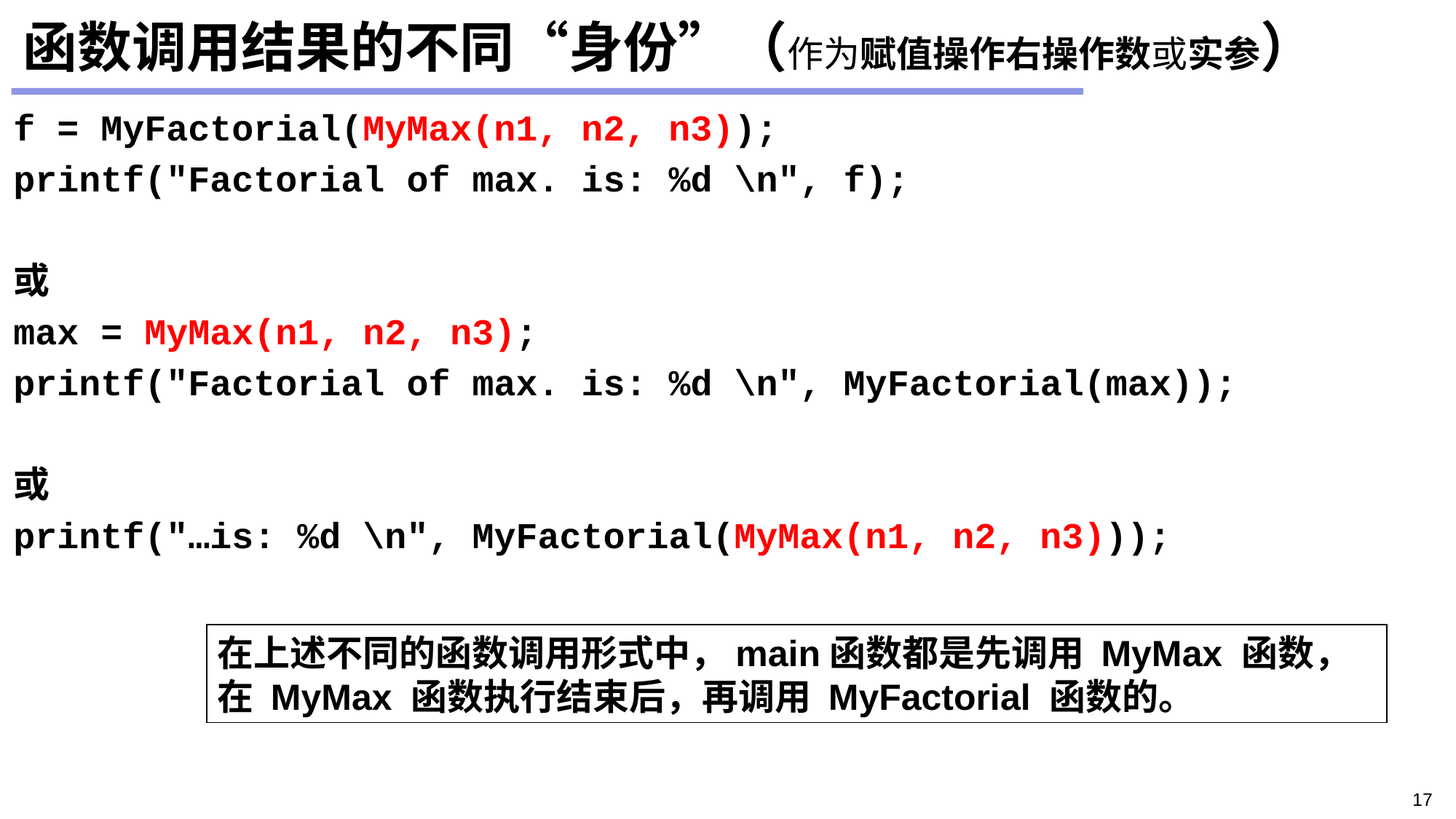

# 函数调用结果的不同“身份”（作为赋值操作右操作数或实参）
f = MyFactorial(MyMax(n1, n2, n3));
printf("Factorial of max. is: %d \n", f);

或
max = MyMax(n1, n2, n3);
printf("Factorial of max. is: %d \n", MyFactorial(max));

或
printf("…is: %d \n", MyFactorial(MyMax(n1, n2, n3)));
在上述不同的函数调用形式中，main函数都是先调用 MyMax 函数，
在 MyMax 函数执行结束后，再调用 MyFactorial 函数的。
17